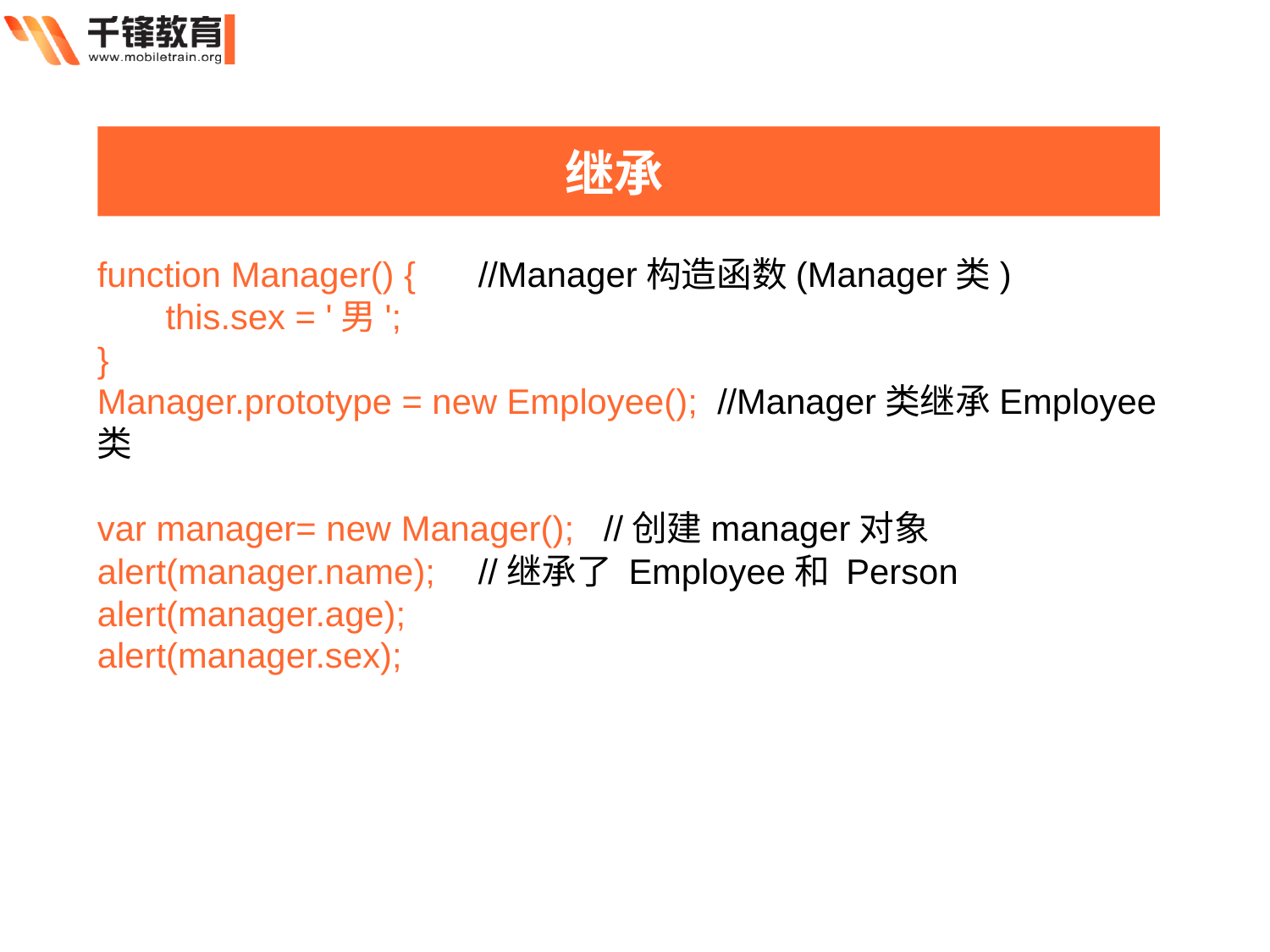

继承
function Manager() {	//Manager构造函数(Manager类)
       this.sex = '男';
}
Manager.prototype = new Employee();  //Manager类继承Employee类

var manager= new Manager();   //创建manager对象
alert(manager.name);	//继承了 Employee和 Person
alert(manager.age);
alert(manager.sex);